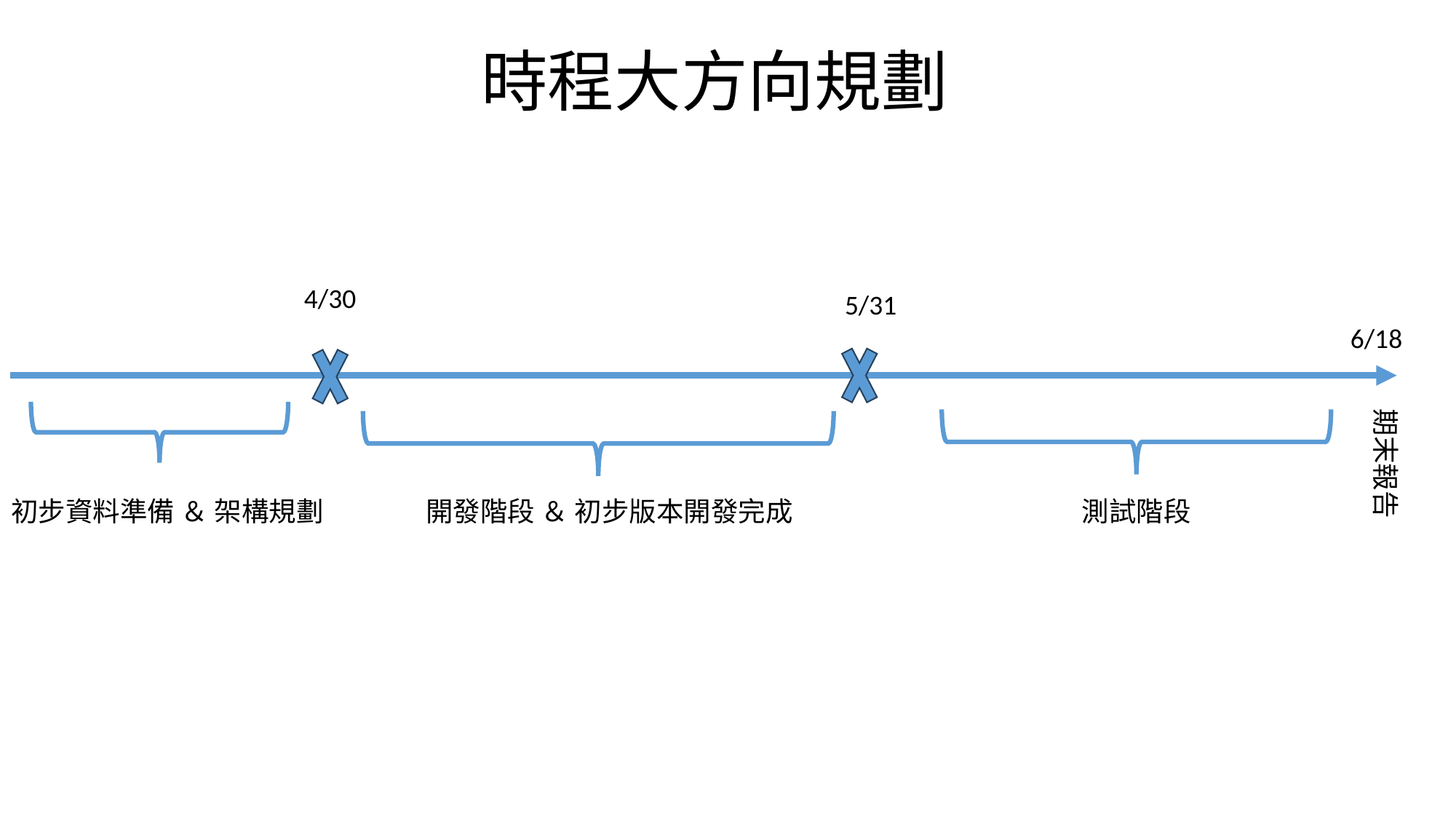

時程大方向規劃

4/30
5/31
	6/18

期末報告
初步資料準備 ＆ 架構規劃
開發階段 ＆ 初步版本開發完成
測試階段